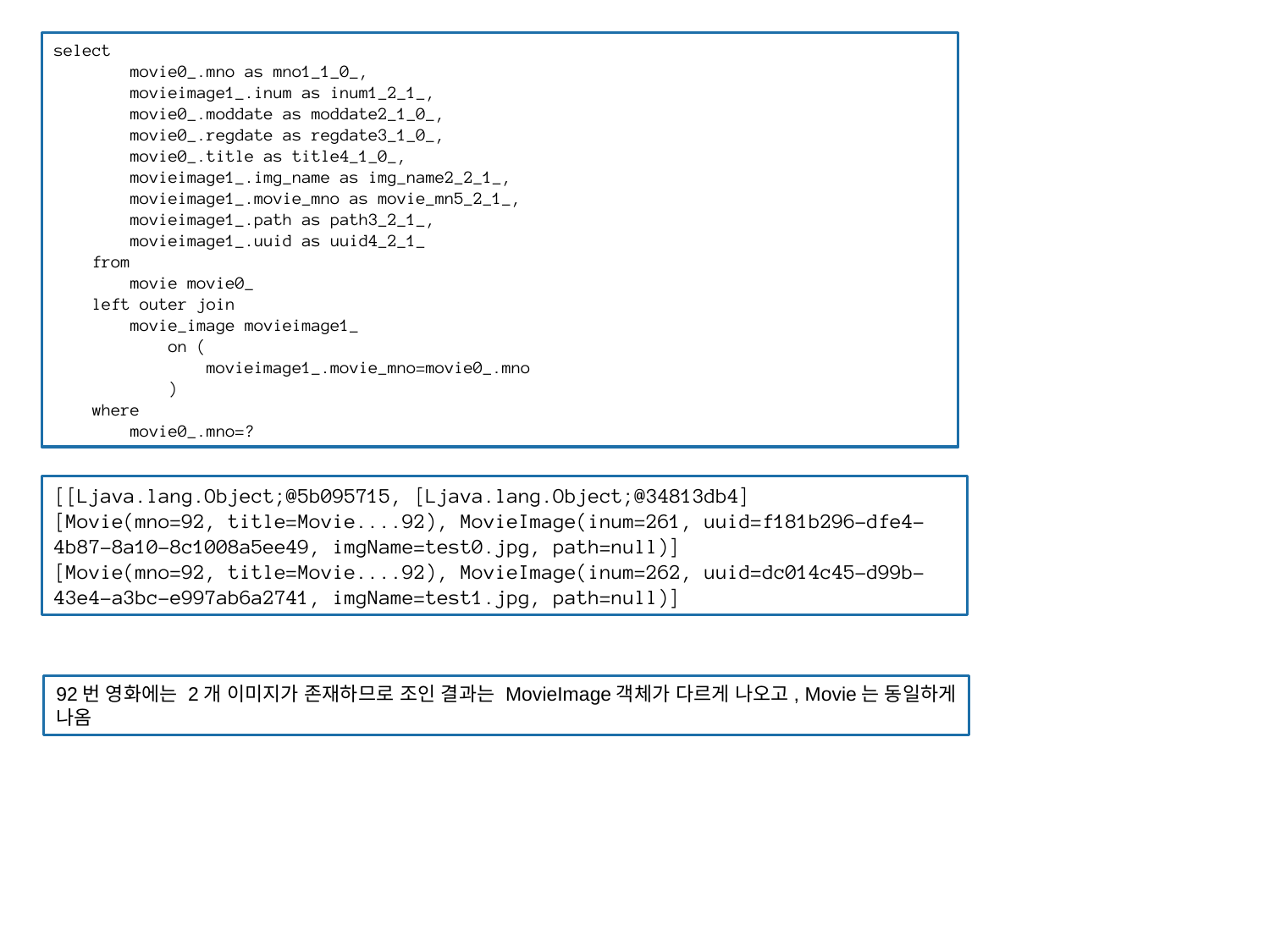

select
        movie0_.mno as mno1_1_0_,
        movieimage1_.inum as inum1_2_1_,
        movie0_.moddate as moddate2_1_0_,
        movie0_.regdate as regdate3_1_0_,
        movie0_.title as title4_1_0_,
        movieimage1_.img_name as img_name2_2_1_,
        movieimage1_.movie_mno as movie_mn5_2_1_,
        movieimage1_.path as path3_2_1_,
        movieimage1_.uuid as uuid4_2_1_
    from
        movie movie0_
    left outer join
        movie_image movieimage1_
            on (
                movieimage1_.movie_mno=movie0_.mno
            )
    where
        movie0_.mno=?
[[Ljava.lang.Object;@5b095715, [Ljava.lang.Object;@34813db4]
[Movie(mno=92, title=Movie....92), MovieImage(inum=261, uuid=f181b296-dfe4-4b87-8a10-8c1008a5ee49, imgName=test0.jpg, path=null)]
[Movie(mno=92, title=Movie....92), MovieImage(inum=262, uuid=dc014c45-d99b-43e4-a3bc-e997ab6a2741, imgName=test1.jpg, path=null)]
92번 영화에는 2개 이미지가 존재하므로 조인 결과는 MovieImage객체가 다르게 나오고, Movie는 동일하게 나옴